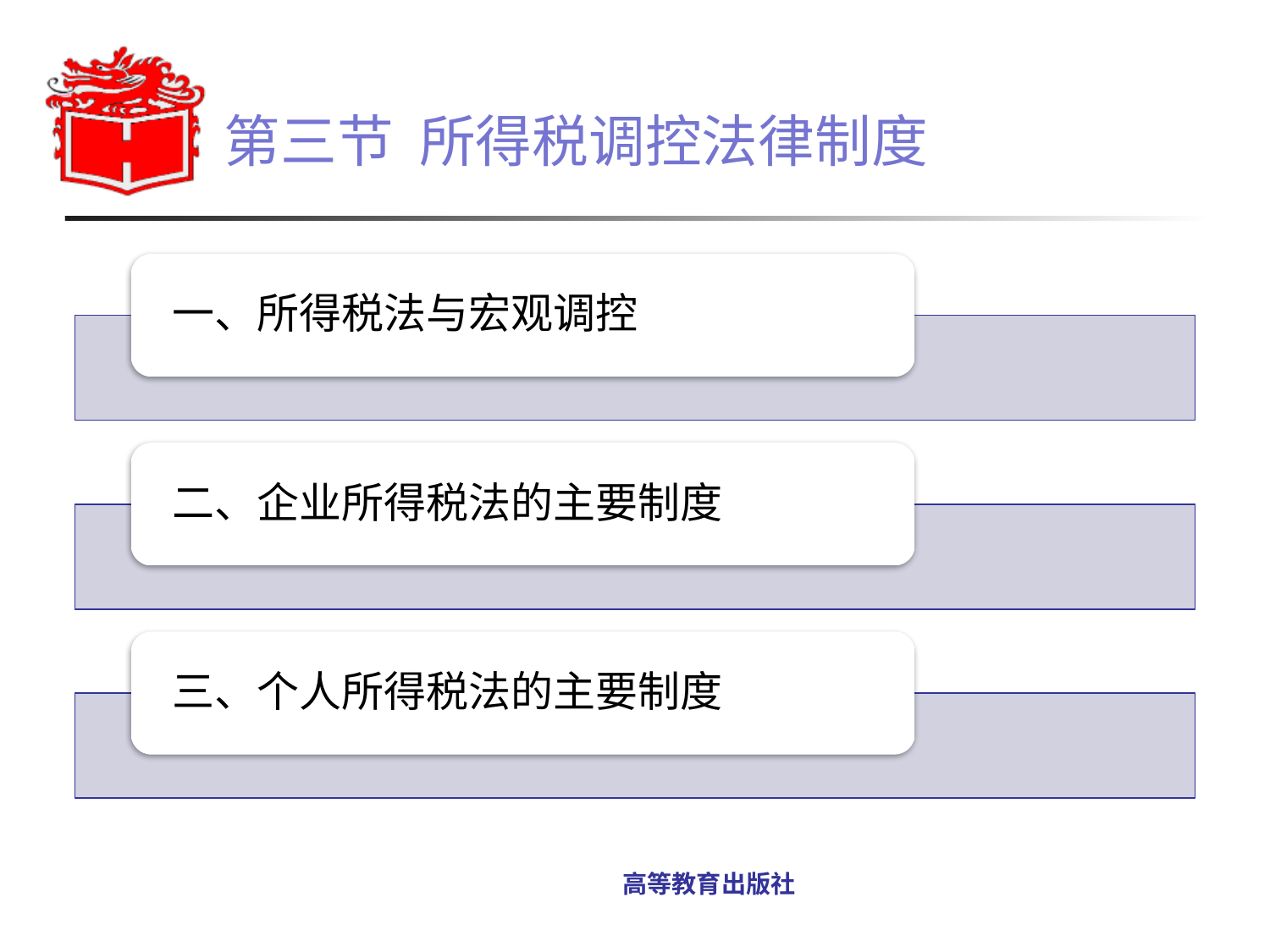

# 第三节  所得税调控法律制度
一、所得税法与宏观调控
二、企业所得税法的主要制度
三、个人所得税法的主要制度

高等教育出版社